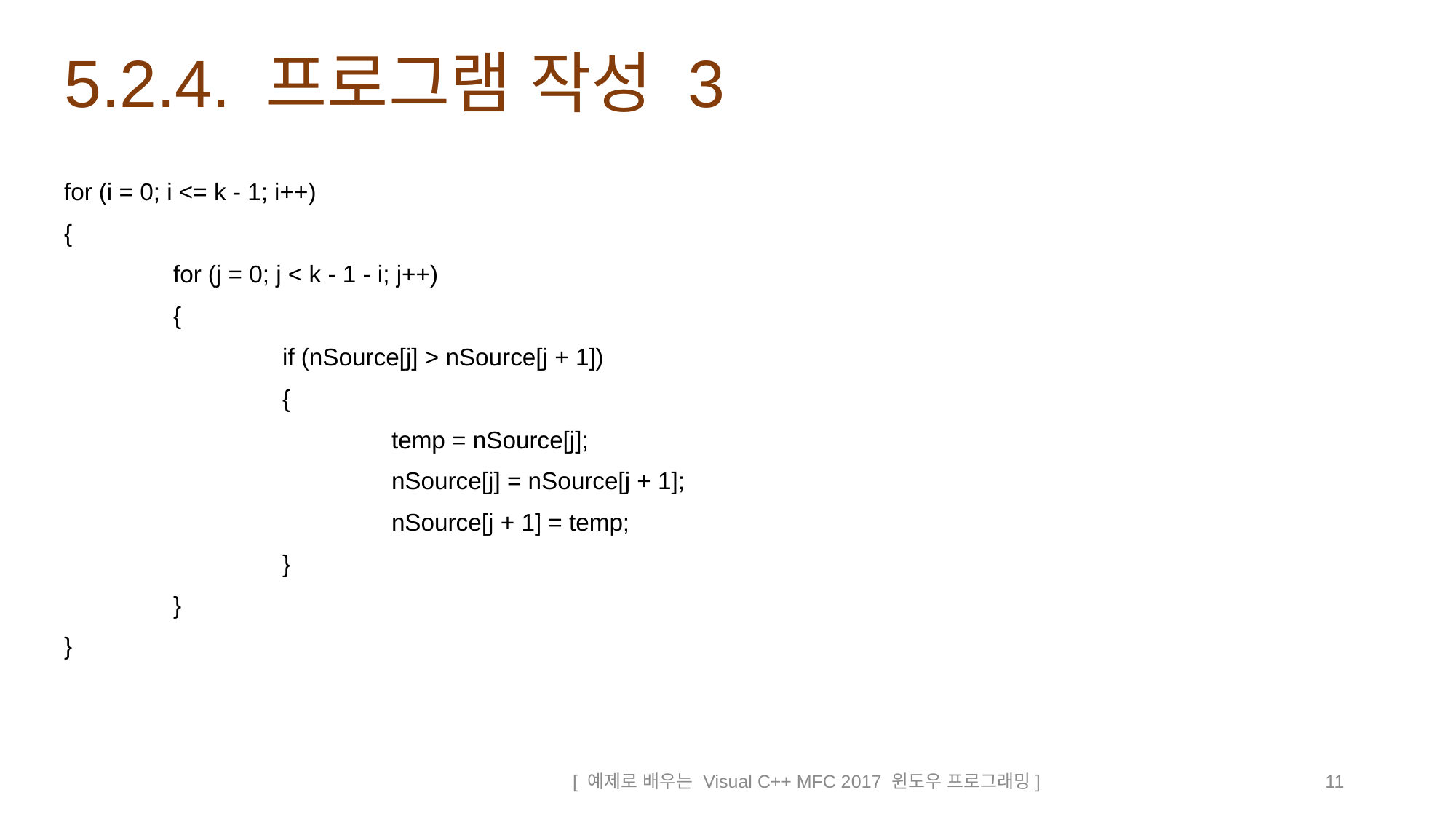

# 5.2.4. 프로그램 작성 3

for (i = 0; i <= k - 1; i++)
{
	for (j = 0; j < k - 1 - i; j++)
	{
		if (nSource[j] > nSource[j + 1])
		{
			temp = nSource[j];
			nSource[j] = nSource[j + 1];
			nSource[j + 1] = temp;
		}
	}
}

[ 예제로 배우는 Visual C++ MFC 2017 윈도우 프로그래밍]
11